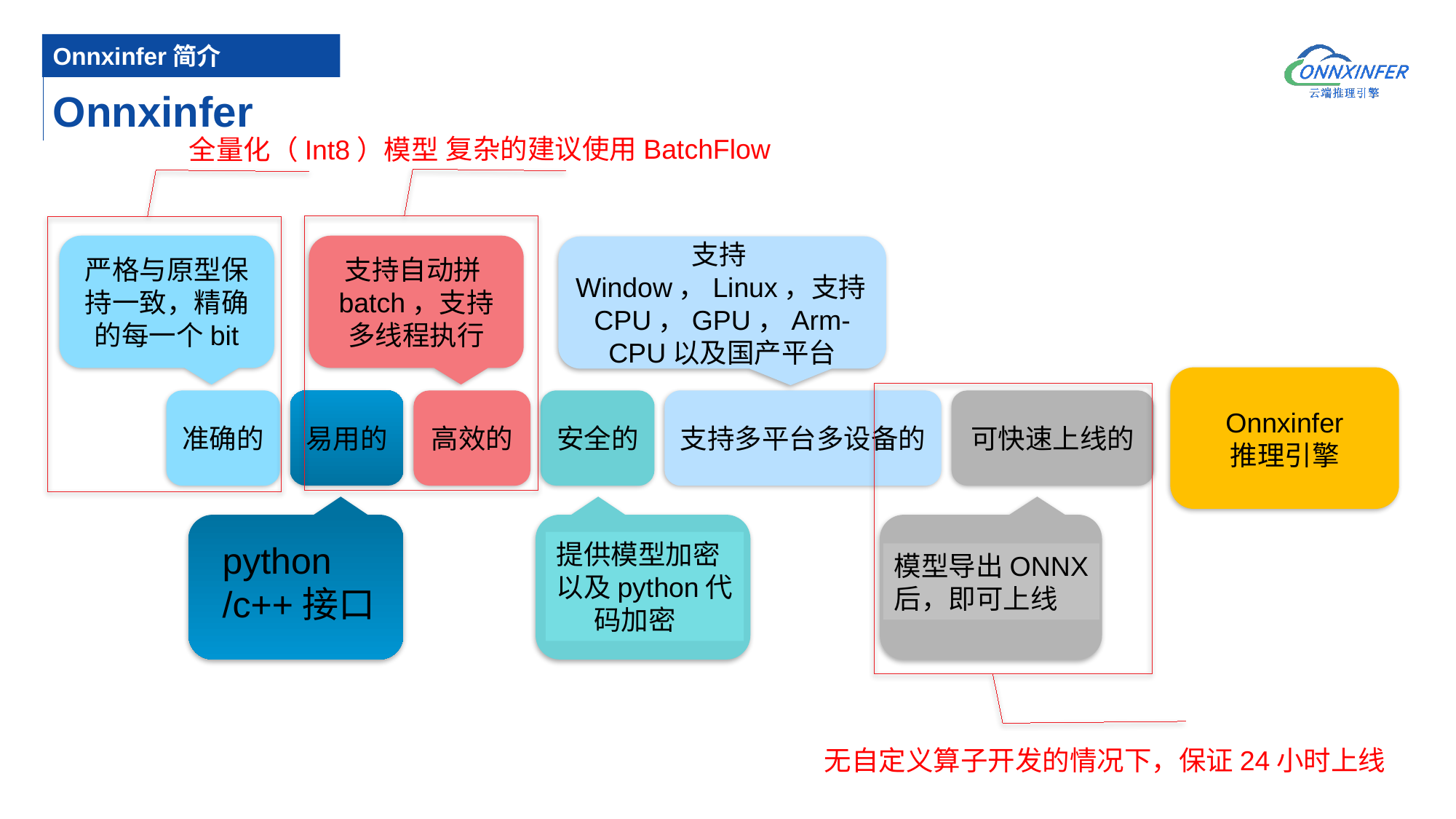

Onnxinfer简介
# Onnxinfer
复杂的建议使用BatchFlow

全量化（Int8）模型

严格与原型保持一致，精确的每一个bit
支持自动拼batch，支持多线程执行
支持Window，Linux，支持CPU，GPU，Arm-CPU以及国产平台
Onnxinfer
推理引擎

无自定义算子开发的情况下，保证24小时上线
准确的
易用的
高效的
安全的
可快速上线的
支持多平台多设备的

提供模型加密
以及python代
     码加密

模型导出ONNX
后，即可上线

python
/c++接口